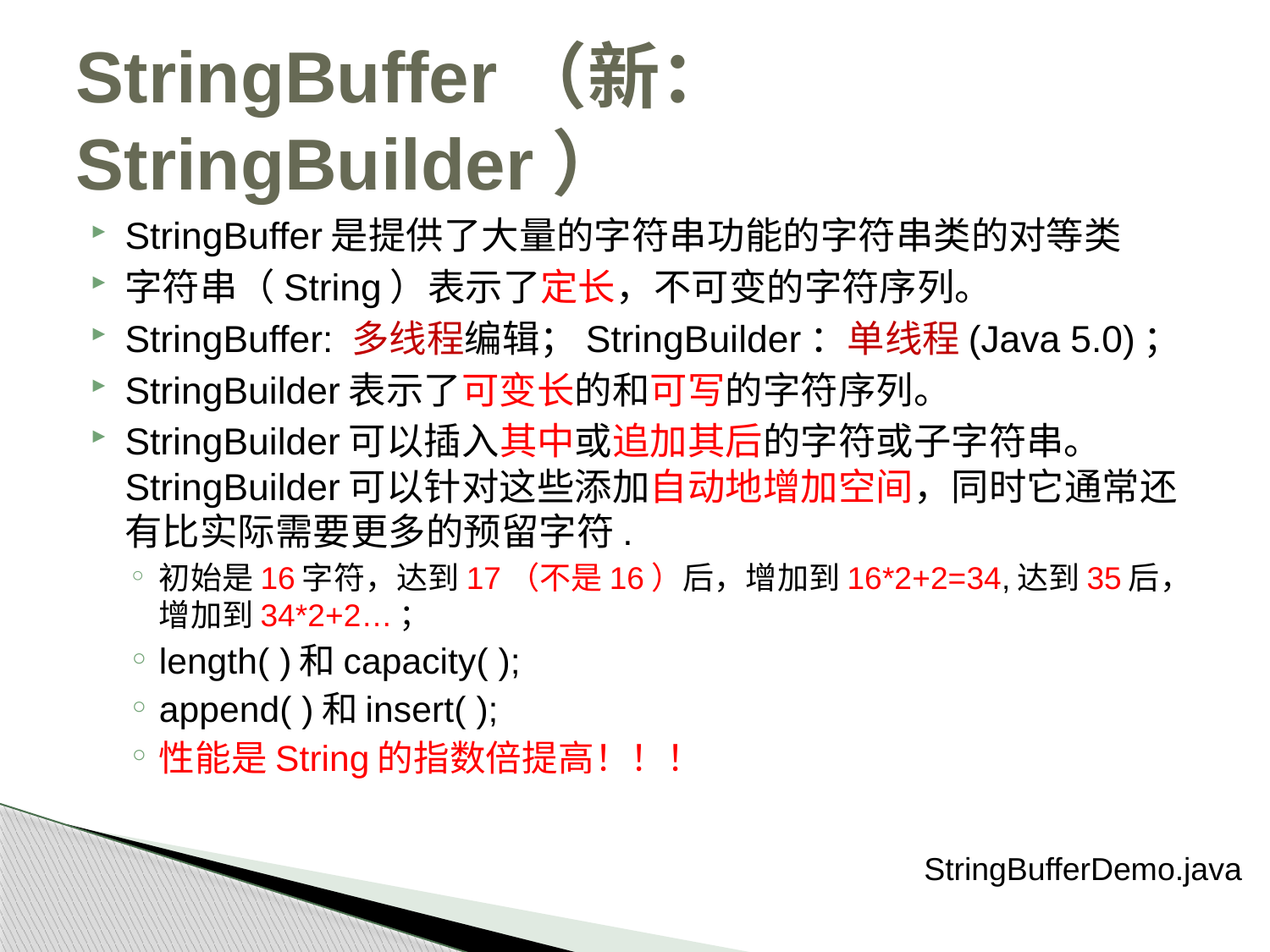

# StringBuffer（新：StringBuilder）
StringBuffer是提供了大量的字符串功能的字符串类的对等类
字符串（String）表示了定长，不可变的字符序列。
StringBuffer: 多线程编辑；StringBuilder：单线程(Java 5.0)；
StringBuilder表示了可变长的和可写的字符序列。
StringBuilder可以插入其中或追加其后的字符或子字符串。 StringBuilder可以针对这些添加自动地增加空间，同时它通常还有比实际需要更多的预留字符.
初始是16字符，达到17（不是16）后，增加到16*2+2=34,达到35后，增加到34*2+2…；
length( )和capacity( );
append( )和insert( );
性能是String的指数倍提高！！！

StringBufferDemo.java